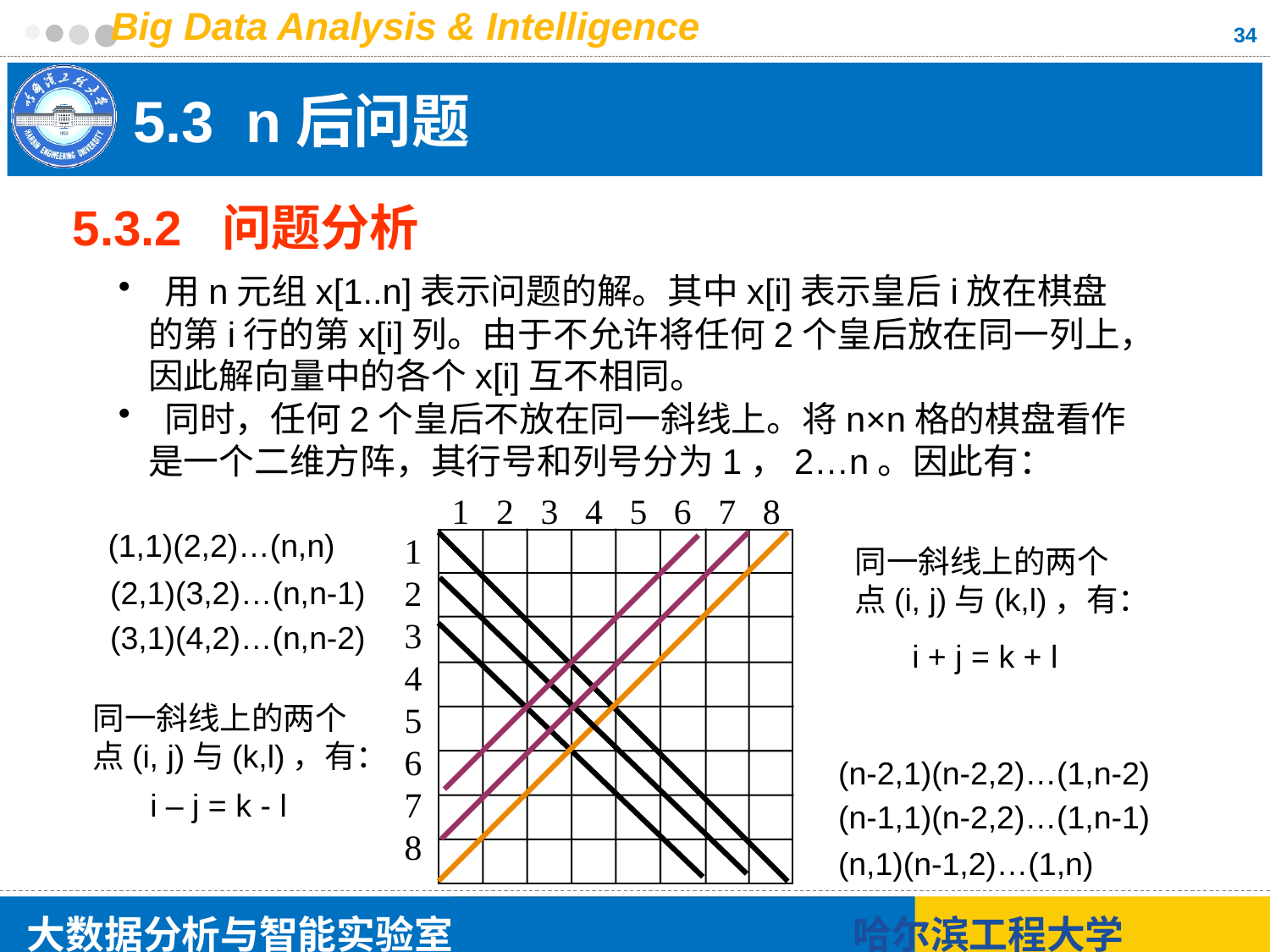

34
# 5.3  n后问题
5.3.2  问题分析
 用n元组x[1..n]表示问题的解。其中x[i]表示皇后i放在棋盘的第i行的第x[i]列。由于不允许将任何2个皇后放在同一列上，因此解向量中的各个x[i]互不相同。
 同时，任何2个皇后不放在同一斜线上。将n×n格的棋盘看作是一个二维方阵，其行号和列号分为1，2…n。因此有：
1   2   3   4   5   6   7   8
12345678

(1,1)(2,2)…(n,n)

同一斜线上的两个
点(i, j)与(k,l)，有：
(2,1)(3,2)…(n,n-1)

(3,1)(4,2)…(n,n-2)

i + j = k + l
同一斜线上的两个
点(i, j)与(k,l)，有：
(n-2,1)(n-2,2)…(1,n-2)
i – j = k - l
(n-1,1)(n-2,2)…(1,n-1)
(n,1)(n-1,2)…(1,n)